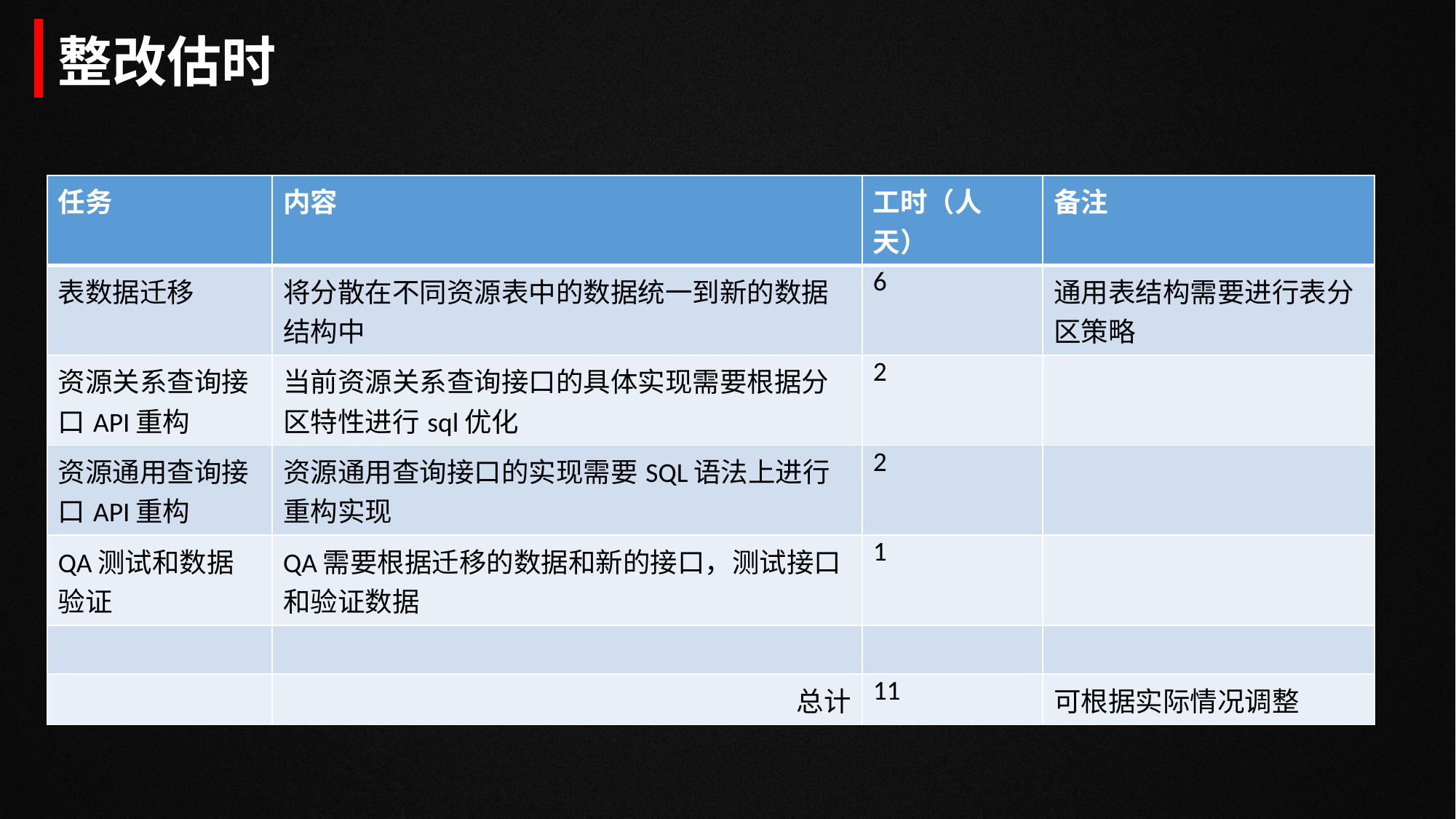

整改估时
| 任务 | 内容 | 工时（人天） | 备注 |
| --- | --- | --- | --- |
| 表数据迁移 | 将分散在不同资源表中的数据统一到新的数据结构中 | 6 | 通用表结构需要进行表分区策略 |
| 资源关系查询接口API重构 | 当前资源关系查询接口的具体实现需要根据分区特性进行sql优化 | 2 |  |
| 资源通用查询接口API重构 | 资源通用查询接口的实现需要SQL语法上进行重构实现 | 2 |  |
| QA测试和数据验证 | QA需要根据迁移的数据和新的接口，测试接口和验证数据 | 1 |  |
|  |  |  |  |
|  | 总计 | 11 | 可根据实际情况调整 |